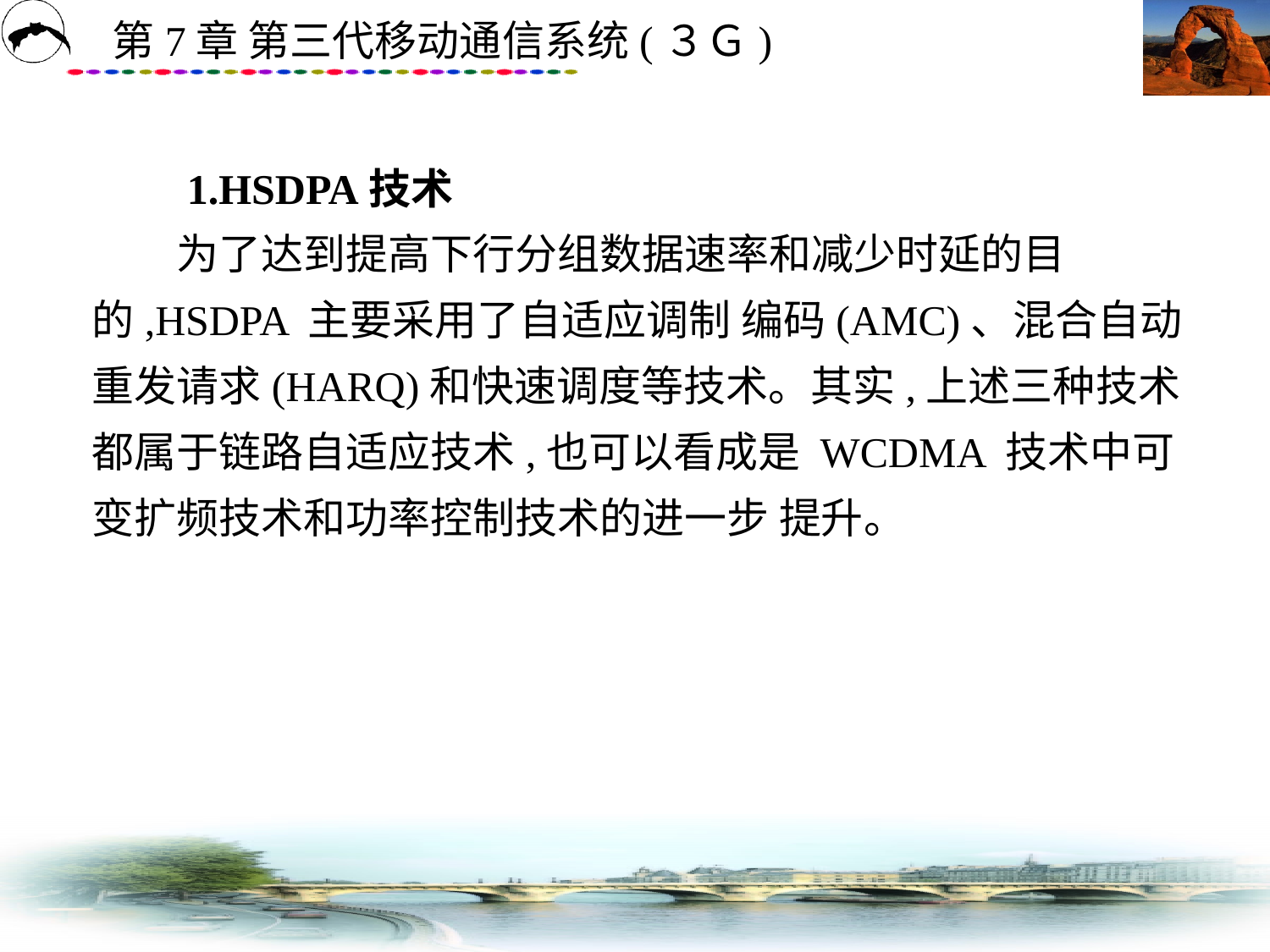

# 1.HSDPA技术 　　为了达到提高下行分组数据速率和减少时延的目的,HSDPA 主要采用了自适应调制 编码(AMC)、混合自动重发请求(HARQ)和快速调度等技术。其实,上述三种技术都属于链路自适应技术,也可以看成是 WCDMA 技术中可变扩频技术和功率控制技术的进一步 提升。